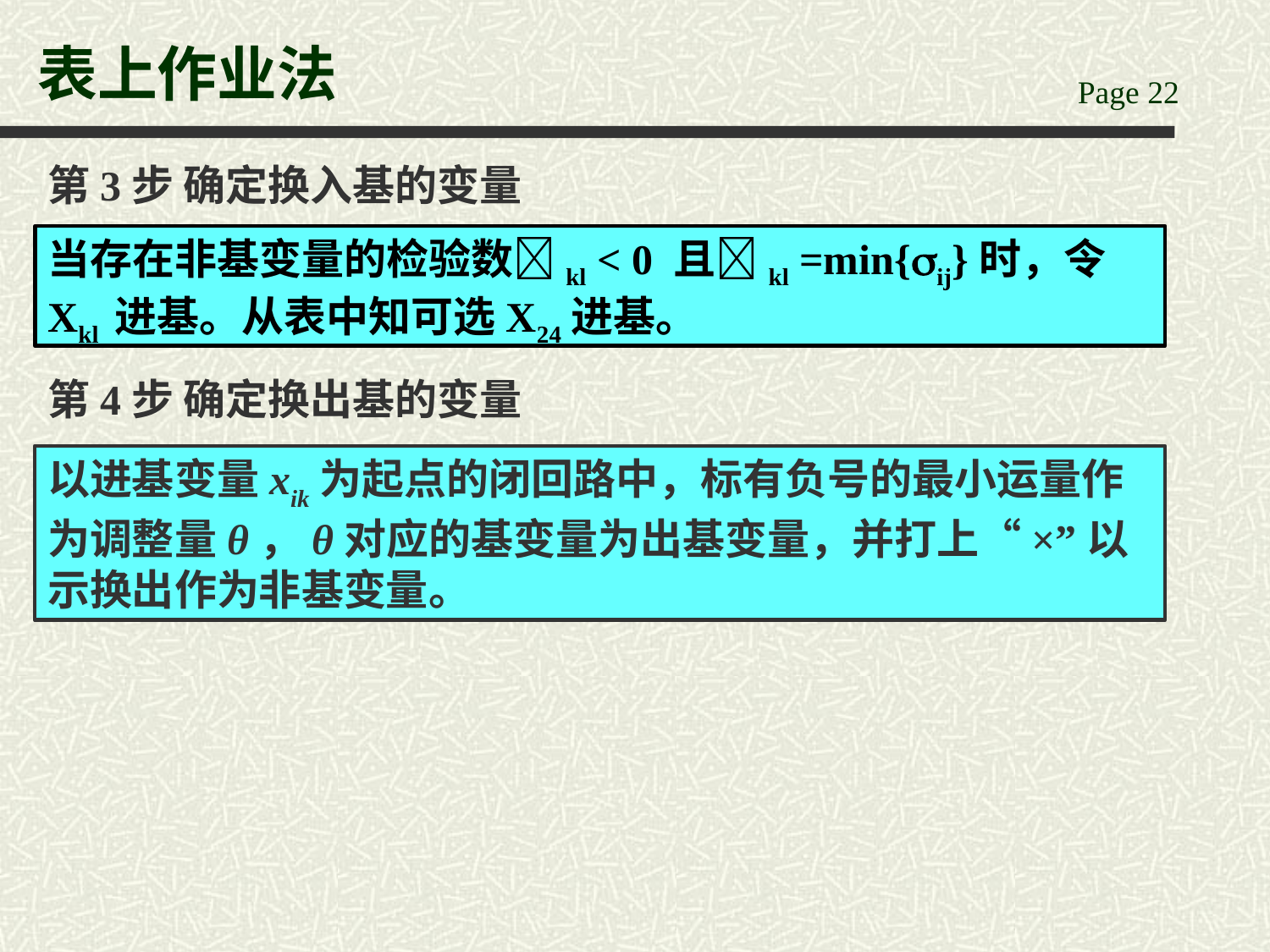

# 表上作业法

第3步 确定换入基的变量
当存在非基变量的检验数σkl < 0 且σkl =min{σij}时，令Xkl 进基。从表中知可选X24进基。
第4步 确定换出基的变量
以进基变量xik为起点的闭回路中，标有负号的最小运量作为调整量θ，θ对应的基变量为出基变量，并打上“×”以示换出作为非基变量。